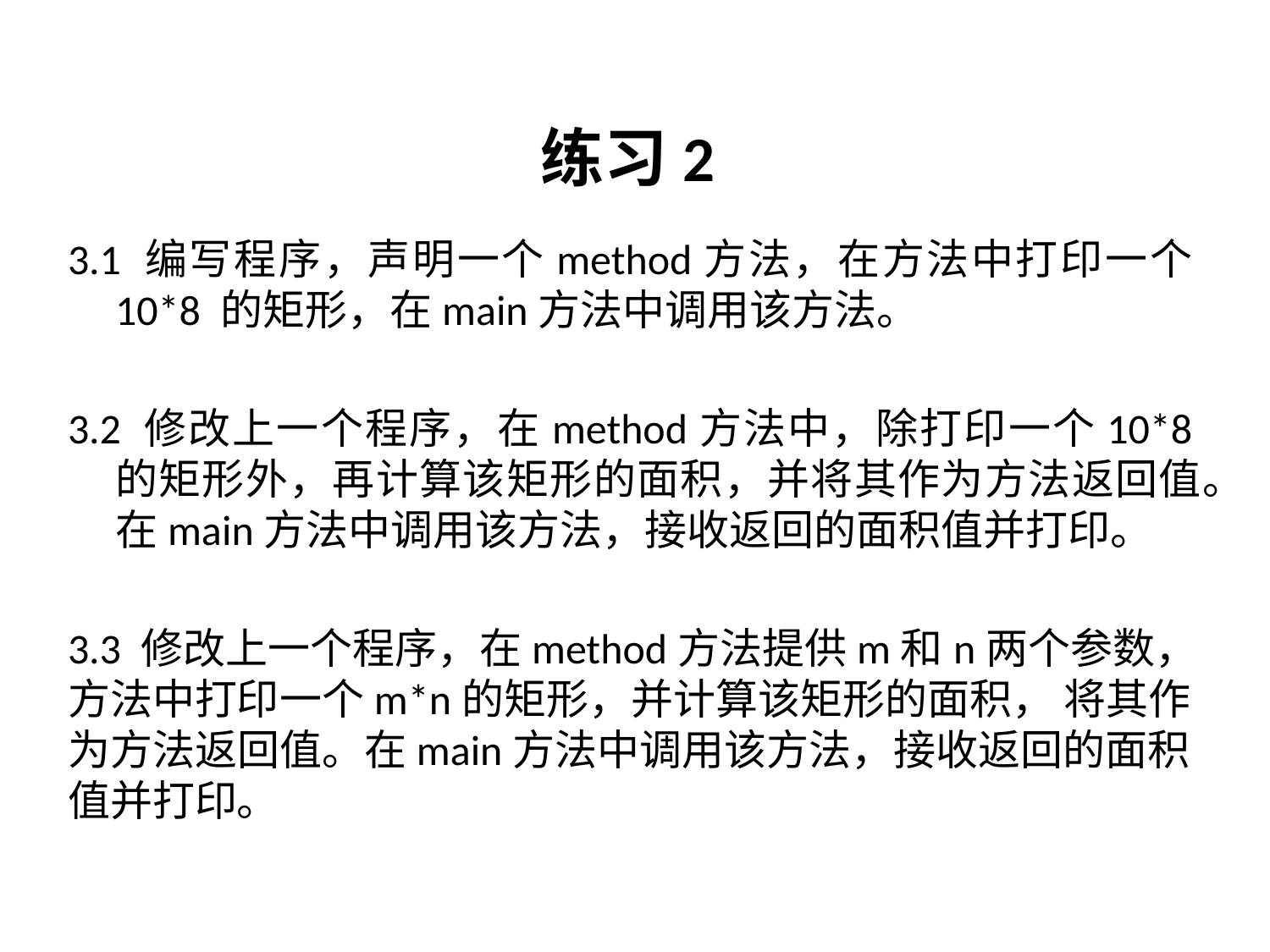

# 练习2
3.1 编写程序，声明一个method方法，在方法中打印一个10*8 的矩形，在main方法中调用该方法。

3.2 修改上一个程序，在method方法中，除打印一个10*8的矩形外，再计算该矩形的面积，并将其作为方法返回值。在main方法中调用该方法，接收返回的面积值并打印。

3.3 修改上一个程序，在method方法提供m和n两个参数，方法中打印一个m*n的矩形，并计算该矩形的面积， 将其作为方法返回值。在main方法中调用该方法，接收返回的面积值并打印。